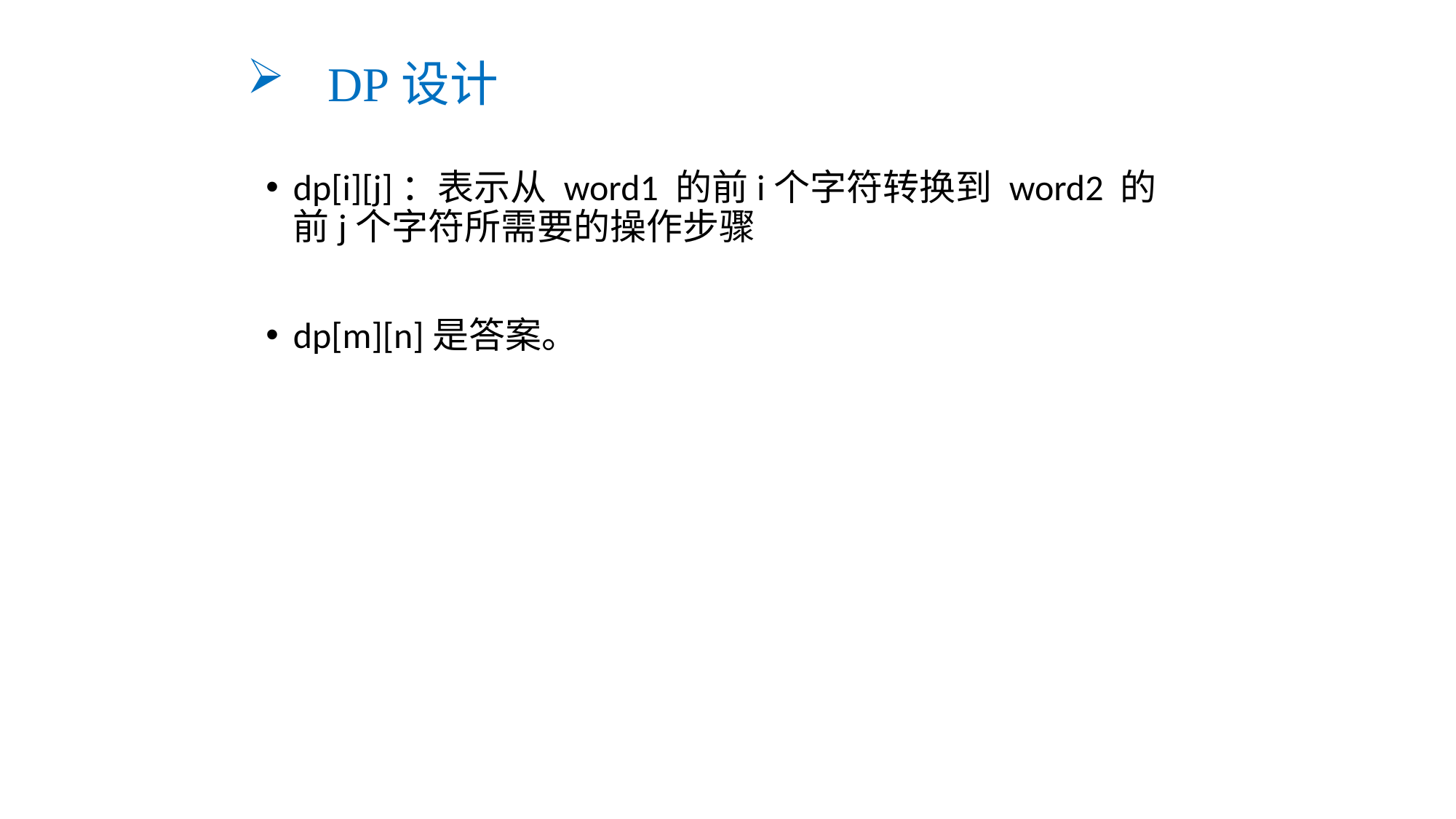

# DP设计
dp[i][j]：表示从 word1 的前i个字符转换到 word2 的前j个字符所需要的操作步骤

dp[m][n]是答案。